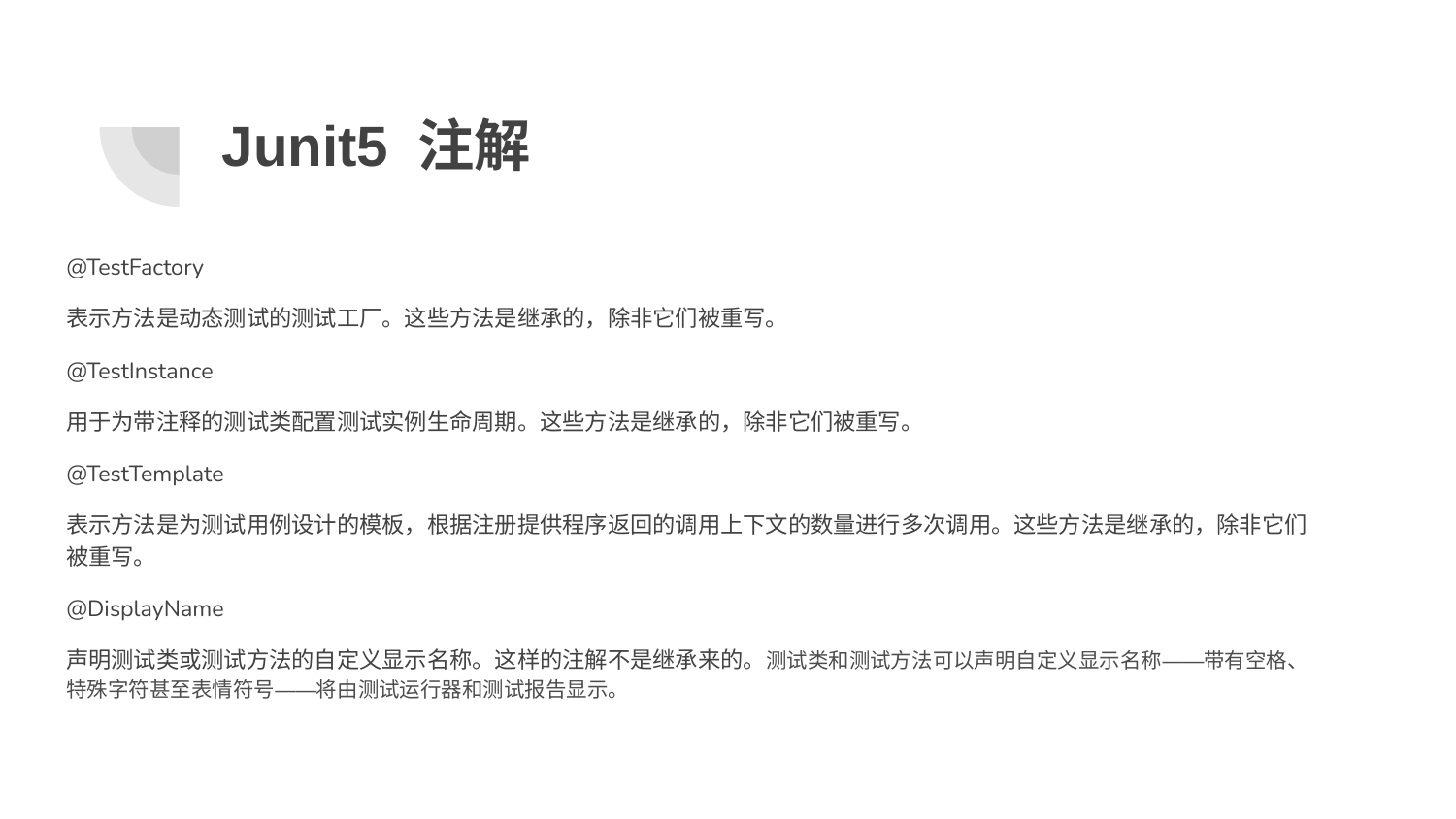

# Junit5 注解
@TestFactory
表示方法是动态测试的测试工厂。这些方法是继承的，除非它们被重写。
@TestInstance
用于为带注释的测试类配置测试实例生命周期。这些方法是继承的，除非它们被重写。
@TestTemplate
表示方法是为测试用例设计的模板，根据注册提供程序返回的调用上下文的数量进行多次调用。这些方法是继承的，除非它们被重写。
@DisplayName
声明测试类或测试方法的自定义显示名称。这样的注解不是继承来的。测试类和测试方法可以声明自定义显示名称——带有空格、特殊字符甚至表情符号——将由测试运行器和测试报告显示。